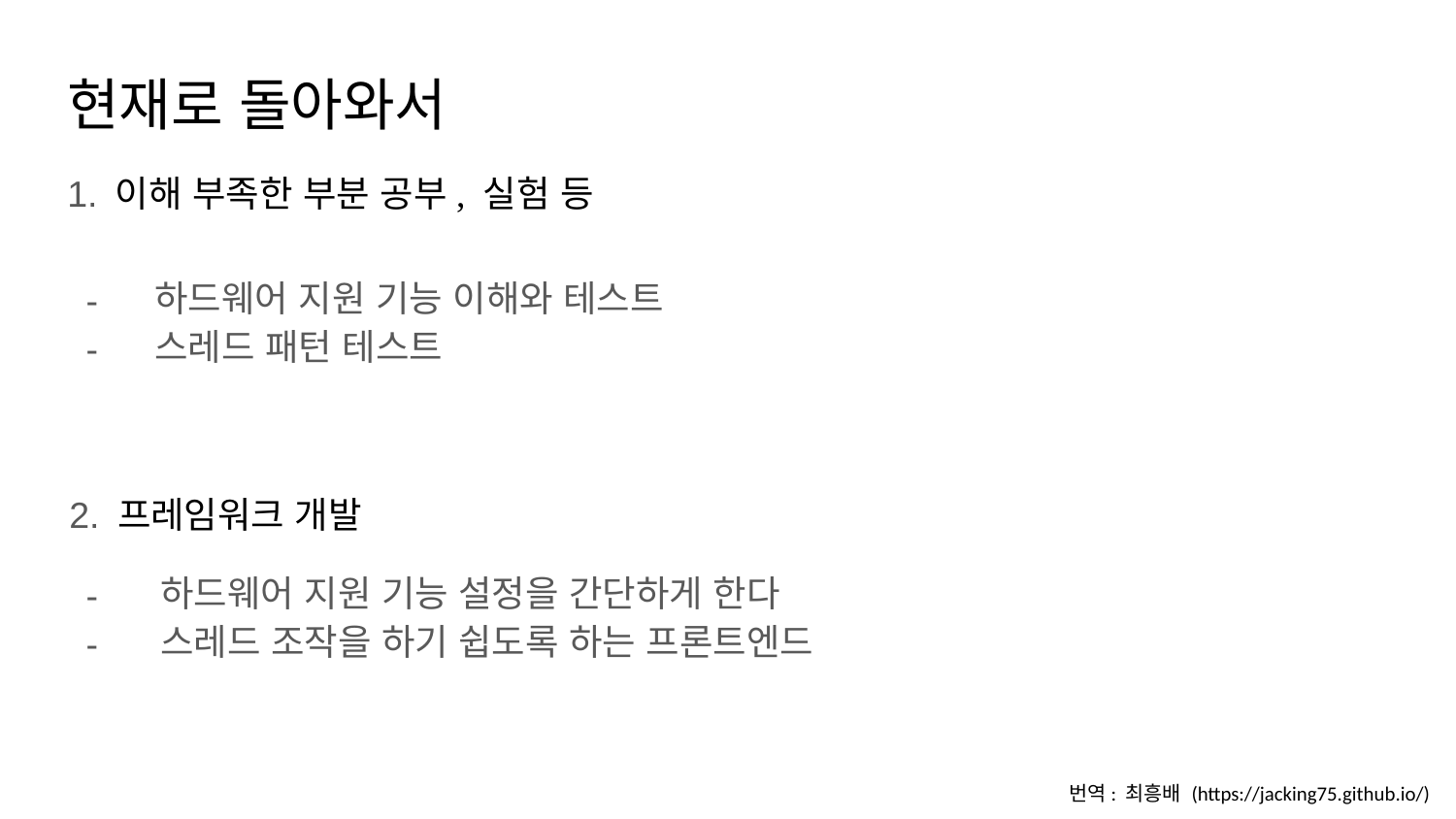

현재로 돌아와서

1. 이해 부족한 부분 공부, 실험 등

하드웨어 지원 기능 이해와 테스트
스레드 패턴 테스트
-
-
2. 프레임워크 개발
하드웨어 지원 기능 설정을 간단하게 한다
스레드 조작을 하기 쉽도록 하는 프론트엔드
-
-
번역: 최흥배 (https://jacking75.github.io/)